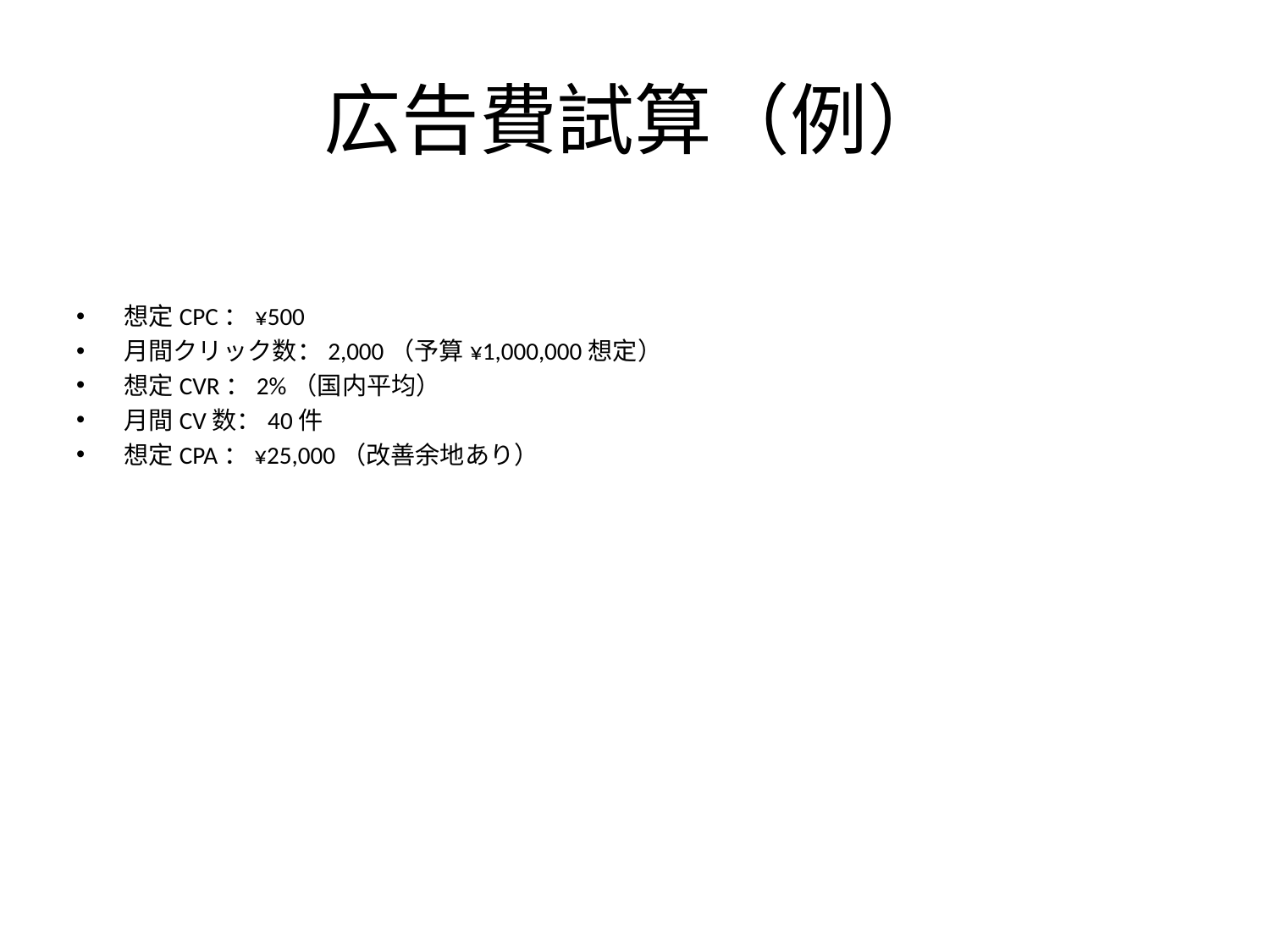

# 広告費試算（例）

想定CPC：¥500
月間クリック数：2,000（予算¥1,000,000想定）
想定CVR：2%（国内平均）
月間CV数：40件
想定CPA：¥25,000（改善余地あり）